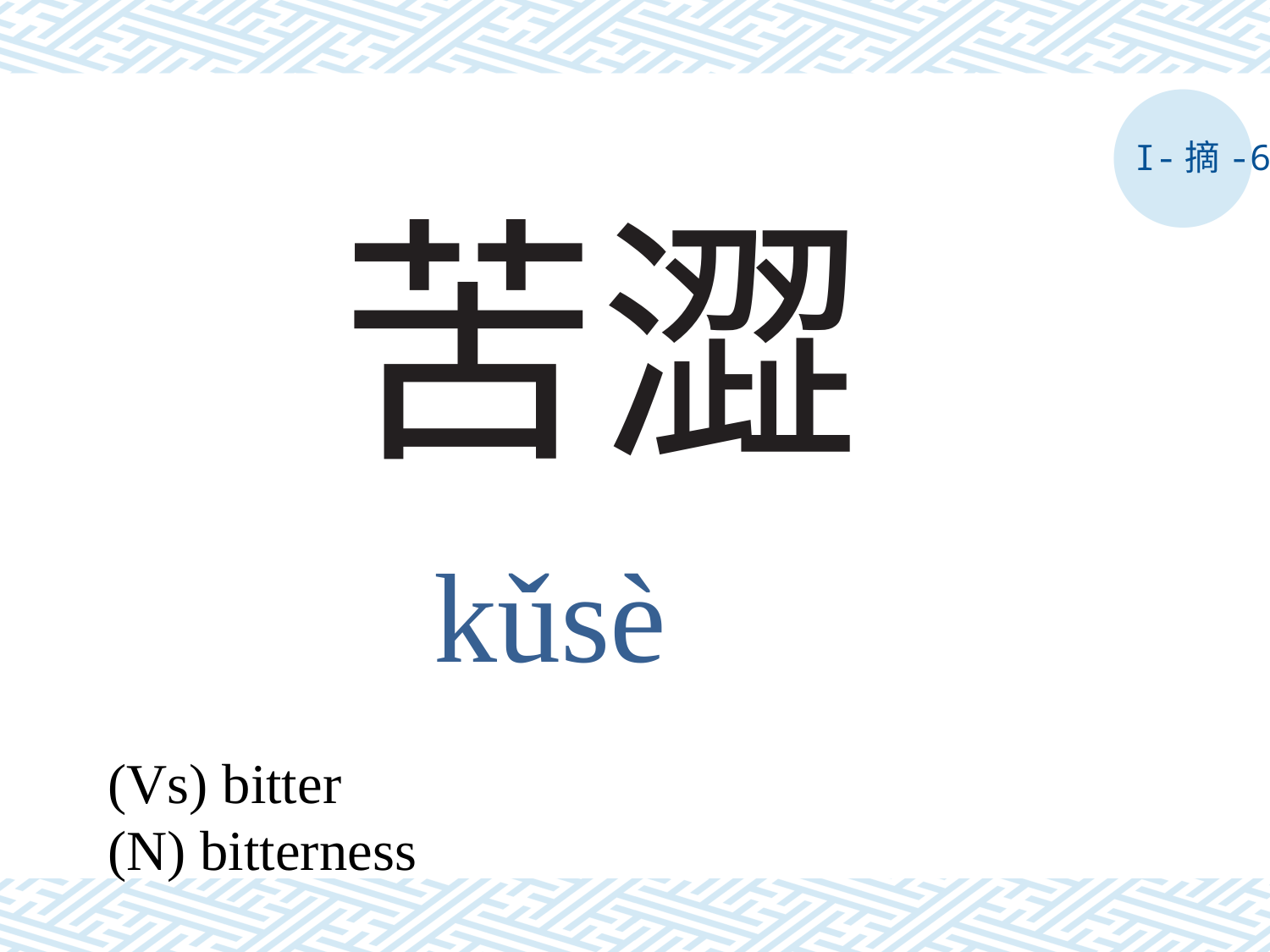

I-摘-6

# 苦澀
kǔsè
(Vs) bitter
(N) bitterness